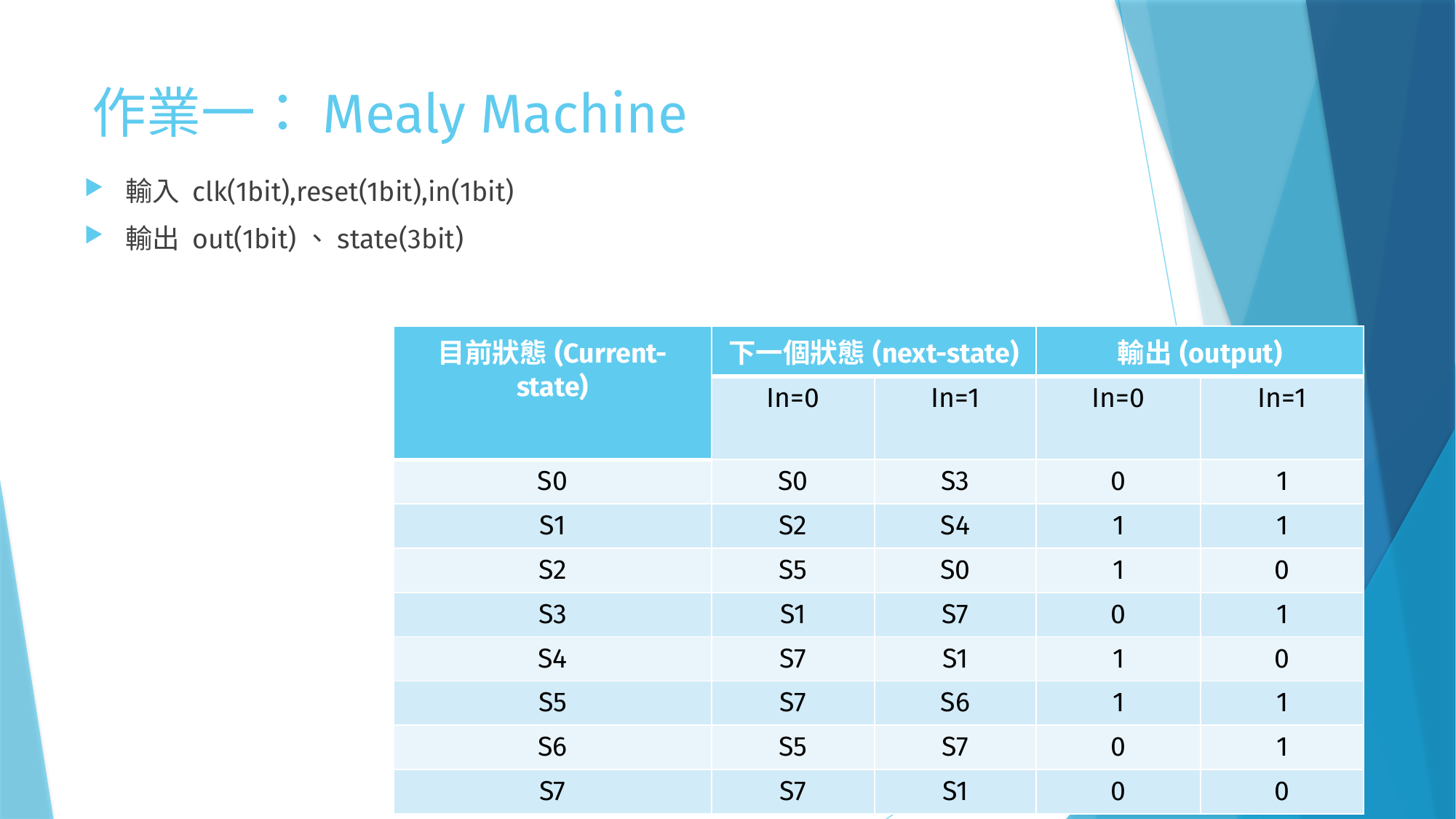

# 作業一：Mealy Machine
輸入 clk(1bit),reset(1bit),in(1bit)
輸出 out(1bit)、state(3bit)
| 目前狀態(Current-state) | 下一個狀態(next-state) |  | 輸出(output) |  |
| --- | --- | --- | --- | --- |
|  | In=0 | In=1 | In=0 | In=1 |
| S0 | S0 | S3 | 0 | 1 |
| S1 | S2 | S4 | 1 | 1 |
| S2 | S5 | S0 | 1 | 0 |
| S3 | S1 | S7 | 0 | 1 |
| S4 | S7 | S1 | 1 | 0 |
| S5 | S7 | S6 | 1 | 1 |
| S6 | S5 | S7 | 0 | 1 |
| S7 | S7 | S1 | 0 | 0 |